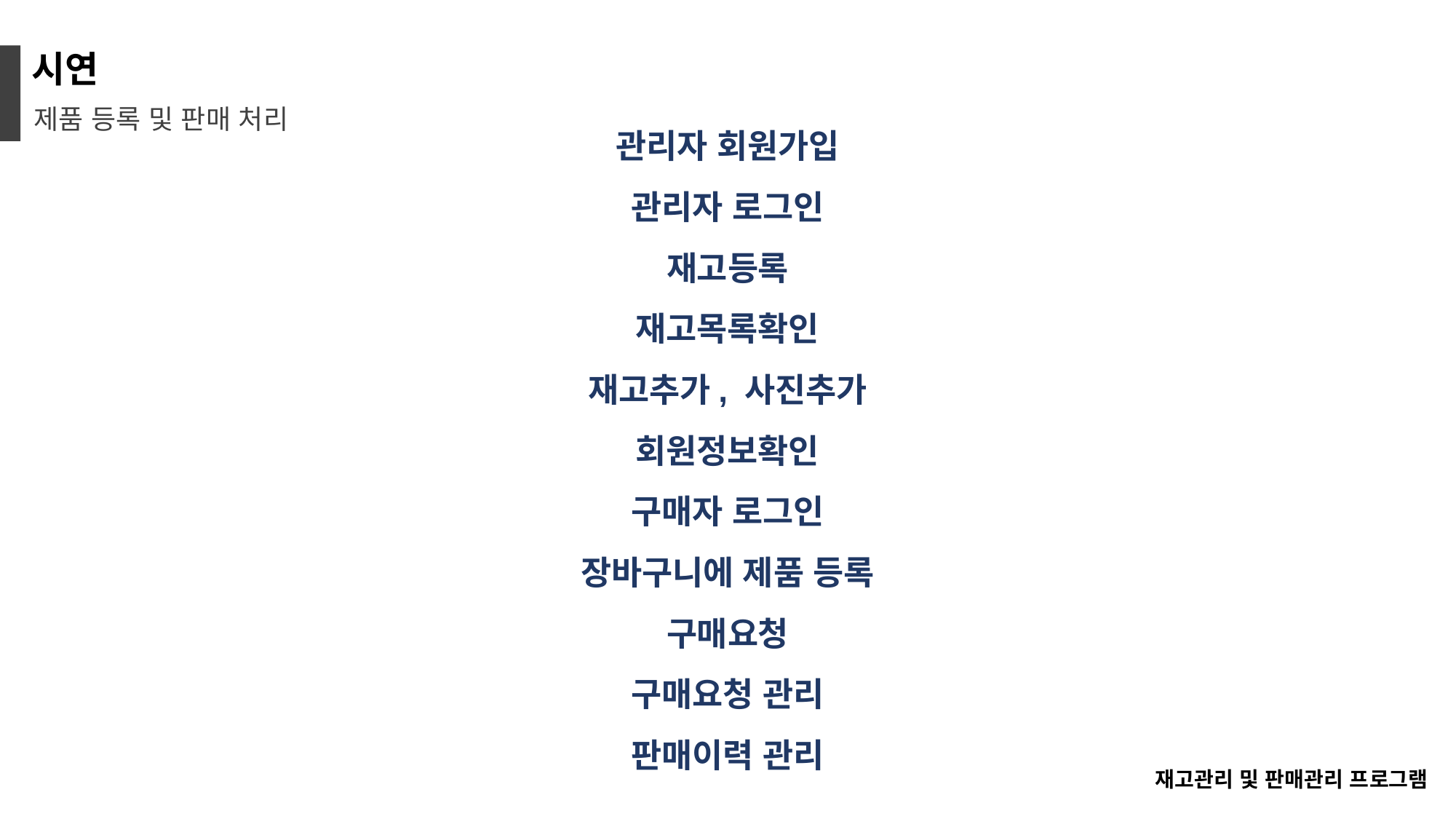

시연
제품 등록 및 판매 처리
관리자 회원가입
관리자 로그인
재고등록
재고목록확인
재고추가, 사진추가
회원정보확인
구매자 로그인
장바구니에 제품 등록
구매요청
구매요청 관리
판매이력 관리
재고관리 및 판매관리 프로그램